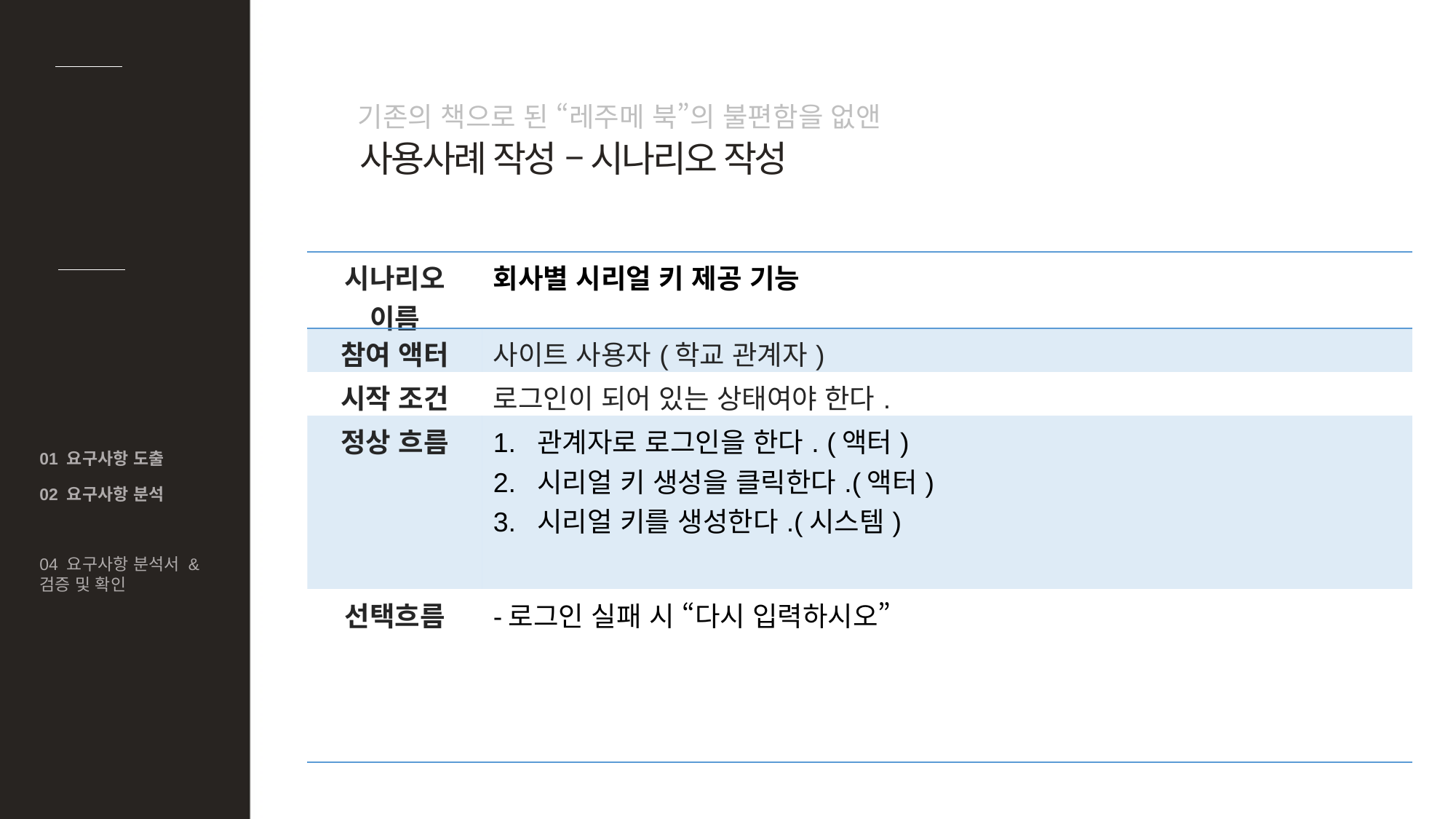

#
기존의 책으로 된 “레주메 북”의 불편함을 없앤
04
요구분석
사용사례 작성 – 시나리오 작성
| 시나리오 이름 | 회사별 시리얼 키 제공 기능 |
| --- | --- |
| 참여 액터 | 사이트 사용자(학교 관계자) |
| 시작 조건 | 로그인이 되어 있는 상태여야 한다. |
| 정상 흐름 | 1. 관계자로 로그인을 한다. (액터) 2. 시리얼 키 생성을 클릭한다.(액터) 3. 시리얼 키를 생성한다.(시스템) |
| 선택흐름 | -로그인 실패 시 “다시 입력하시오” |
01 요구사항 도출
02 요구사항 분석
03 사용사례 작성
04 요구사항 분석서 & 검증 및 확인